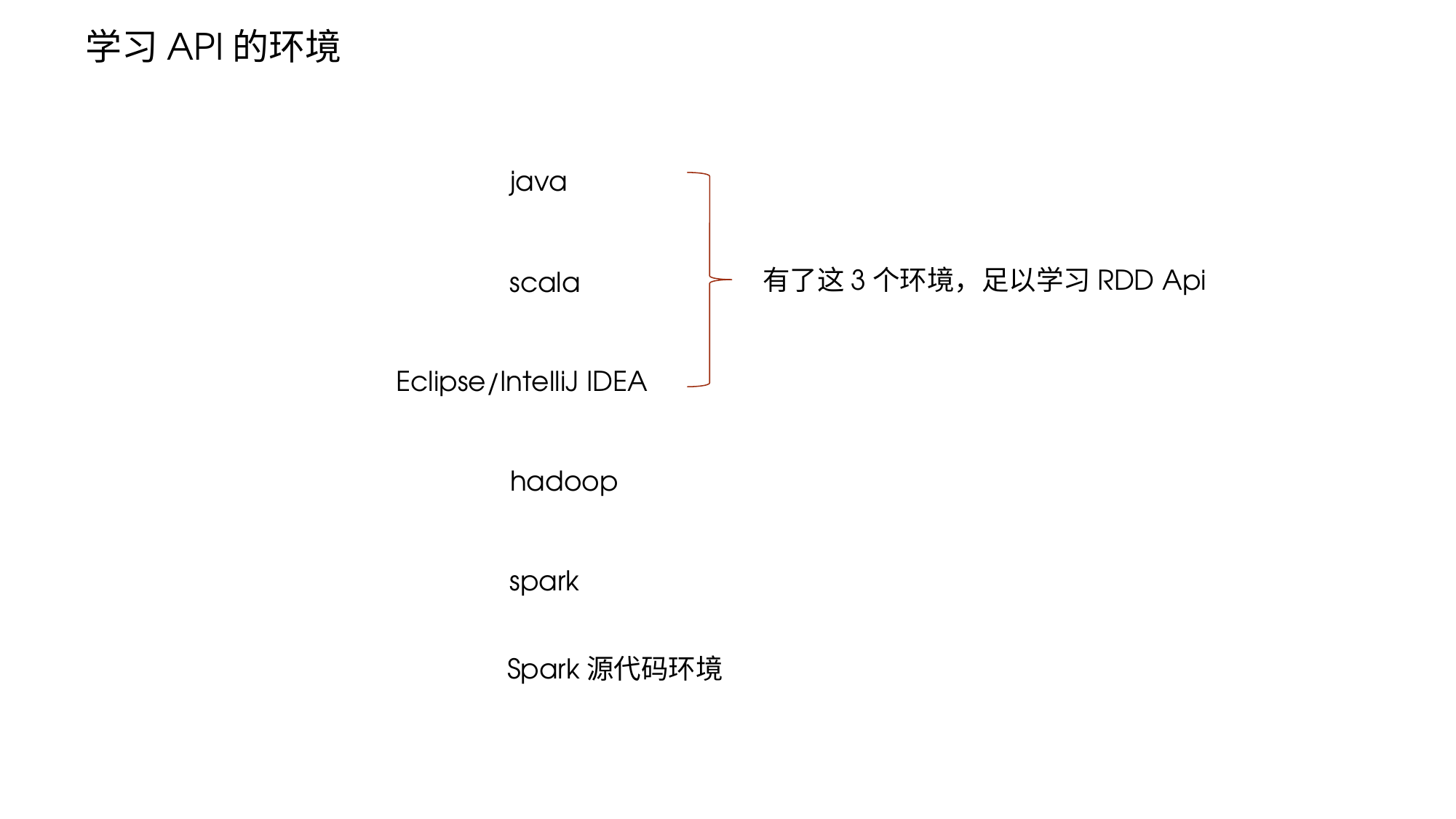

学习API的环境
java

有了这3个环境，足以学习RDD Api
scala
Eclipse/IntelliJ IDEA
hadoop
spark
Spark源代码环境